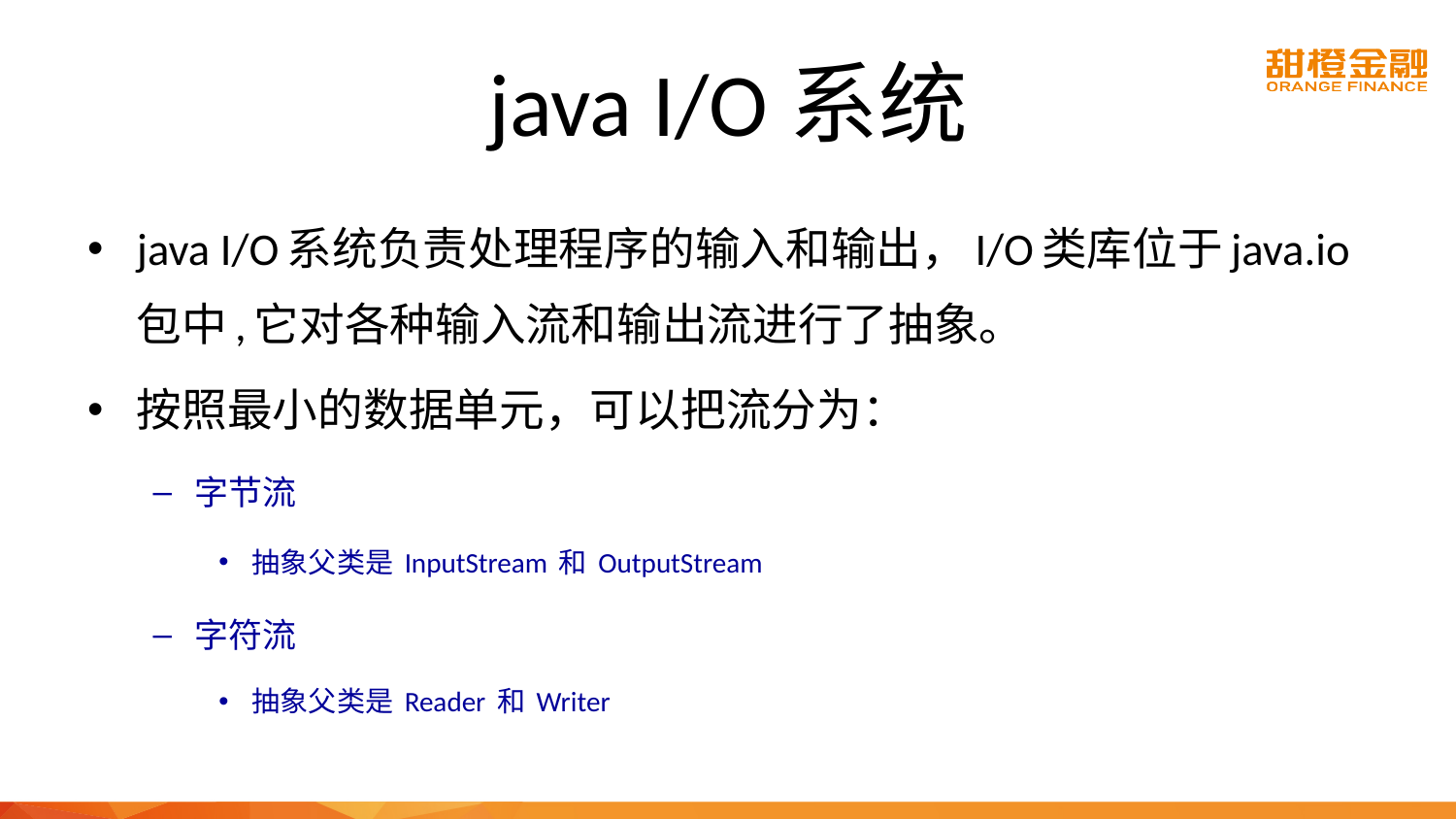

# java I/O系统
java I/O系统负责处理程序的输入和输出，I/O类库位于java.io包中,它对各种输入流和输出流进行了抽象。
按照最小的数据单元，可以把流分为：
字节流
抽象父类是 InputStream 和 OutputStream
字符流
抽象父类是 Reader 和 Writer